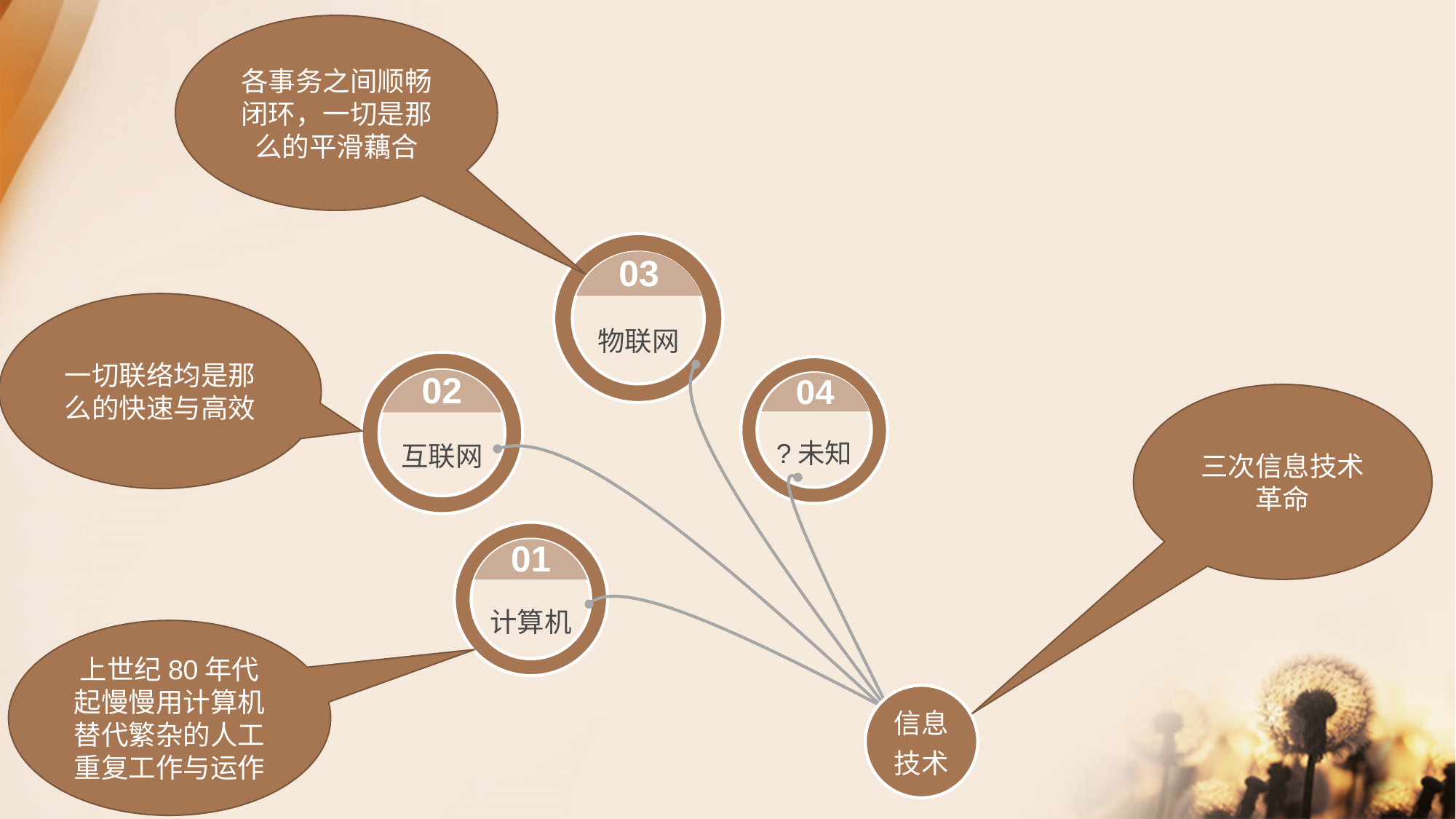

各事务之间顺畅闭环，一切是那么的平滑藕合
物联网
03
一切联络均是那么的快速与高效
互联网
?未知

02
04
三次信息技术革命

计算机
01

上世纪80年代起慢慢用计算机替代繁杂的人工重复工作与运作
信息技术